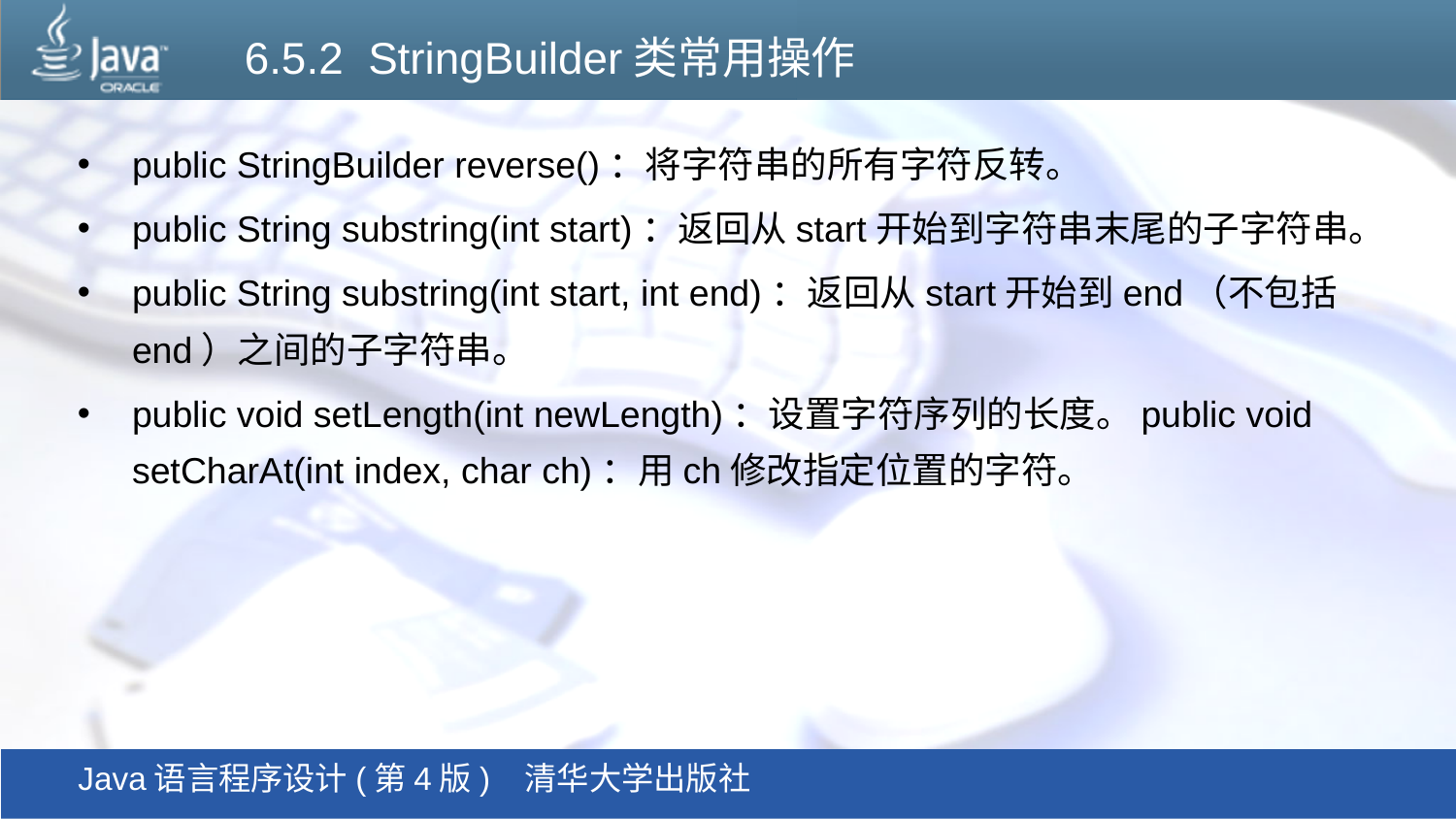

# 6.5.2  StringBuilder类常用操作
public StringBuilder reverse()：将字符串的所有字符反转。
public String substring(int start)：返回从start开始到字符串末尾的子字符串。
public String substring(int start, int end)：返回从start开始到end（不包括end）之间的子字符串。
public void setLength(int newLength)：设置字符序列的长度。public void setCharAt(int index, char ch)：用ch修改指定位置的字符。